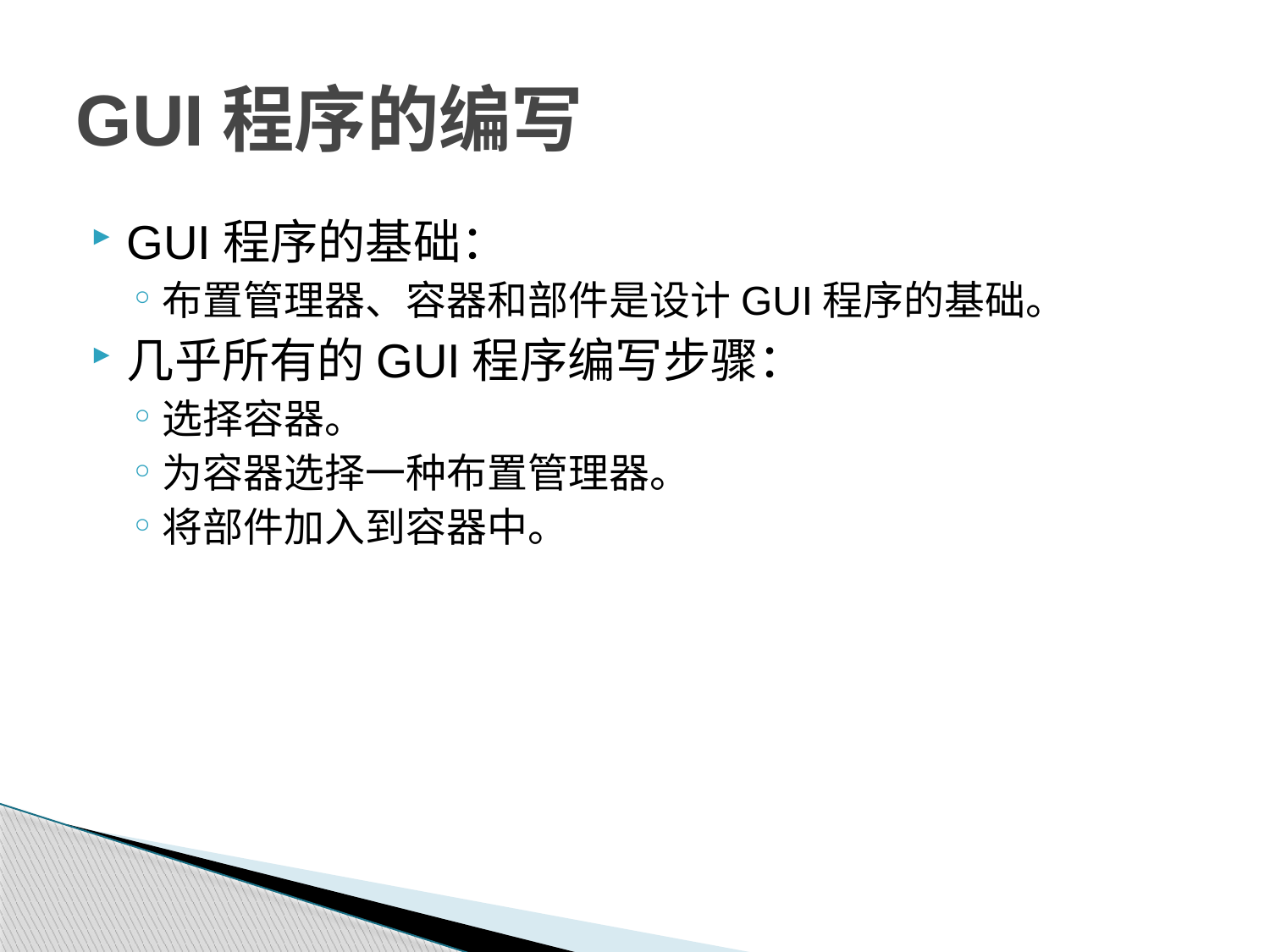

# GUI程序的编写
GUI程序的基础：
布置管理器、容器和部件是设计GUI程序的基础。
几乎所有的GUI程序编写步骤：
选择容器。
为容器选择一种布置管理器。
将部件加入到容器中。